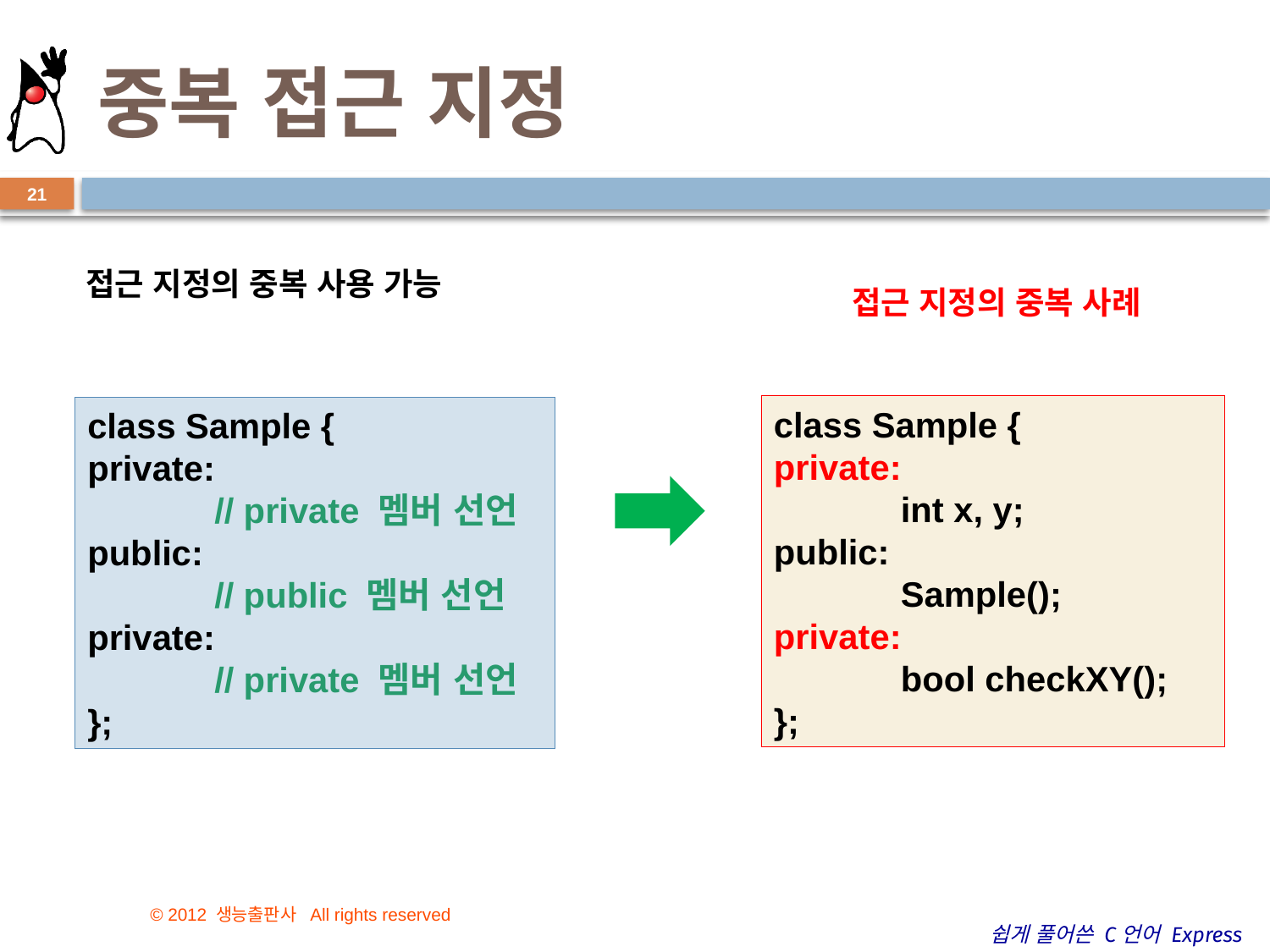

# 중복 접근 지정
21
접근 지정의 중복 사용 가능
접근 지정의 중복 사례
class Sample {
private:
	int x, y;
public:
	Sample();
private:
	bool checkXY();
};
class Sample {
private:
	// private 멤버 선언
public:
	// public 멤버 선언
private:
	// private 멤버 선언
};